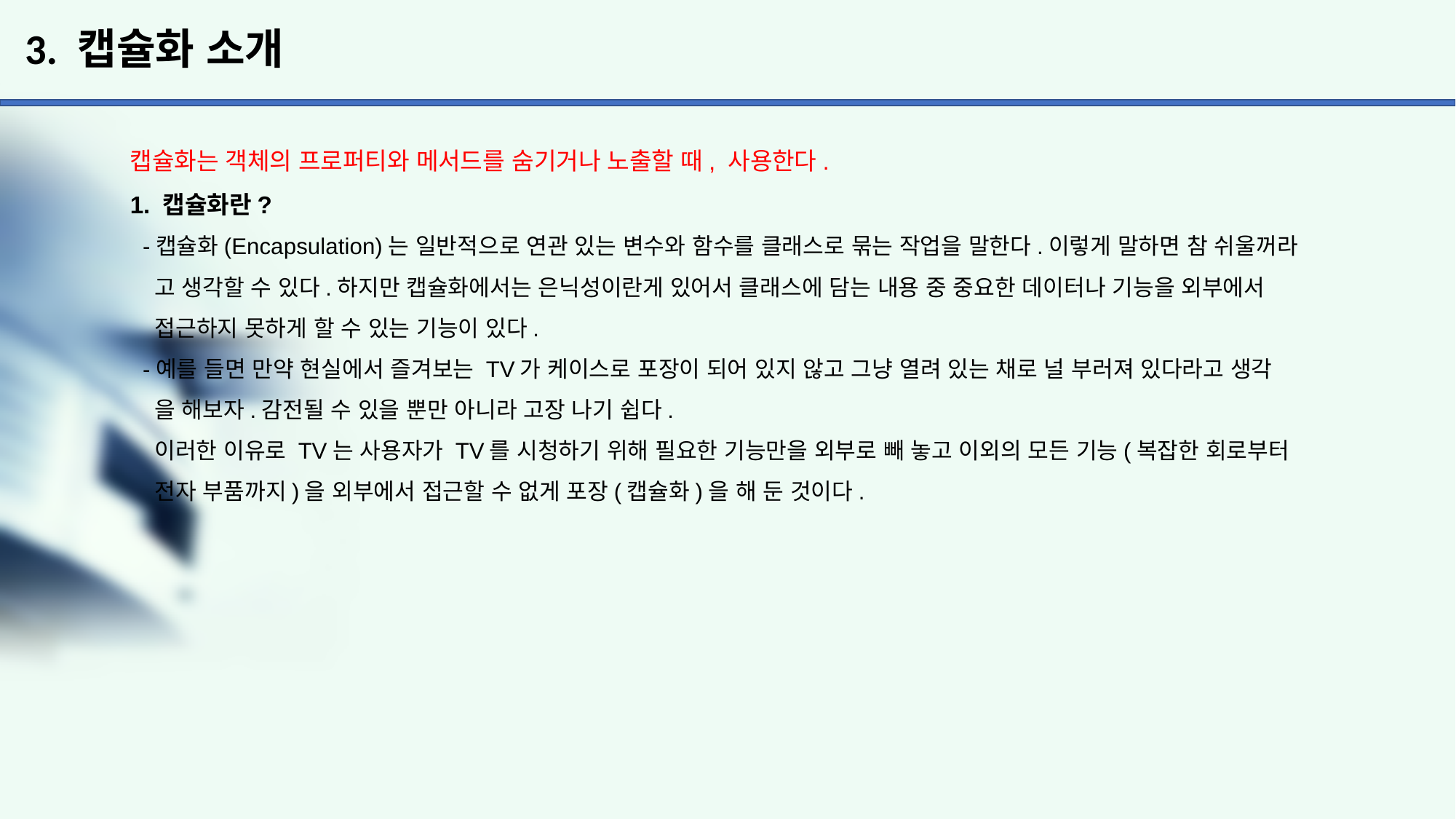

# 3. 캡슐화 소개
캡슐화는 객체의 프로퍼티와 메서드를 숨기거나 노출할 때, 사용한다.
1. 캡슐화란?
  -캡슐화(Encapsulation)는 일반적으로 연관 있는 변수와 함수를 클래스로 묶는 작업을 말한다.이렇게 말하면 참 쉬울꺼라
   고 생각할 수 있다.하지만 캡슐화에서는 은닉성이란게 있어서 클래스에 담는 내용 중 중요한 데이터나 기능을 외부에서
   접근하지 못하게 할 수 있는 기능이 있다.
  -예를 들면 만약 현실에서 즐겨보는 TV가 케이스로 포장이 되어 있지 않고 그냥 열려 있는 채로 널 부러져 있다라고 생각
   을 해보자.감전될 수 있을 뿐만 아니라 고장 나기 쉽다.
   이러한 이유로 TV는 사용자가 TV를 시청하기 위해 필요한 기능만을 외부로 빼 놓고 이외의 모든 기능(복잡한 회로부터
   전자 부품까지)을 외부에서 접근할 수 없게 포장(캡슐화)을 해 둔 것이다.